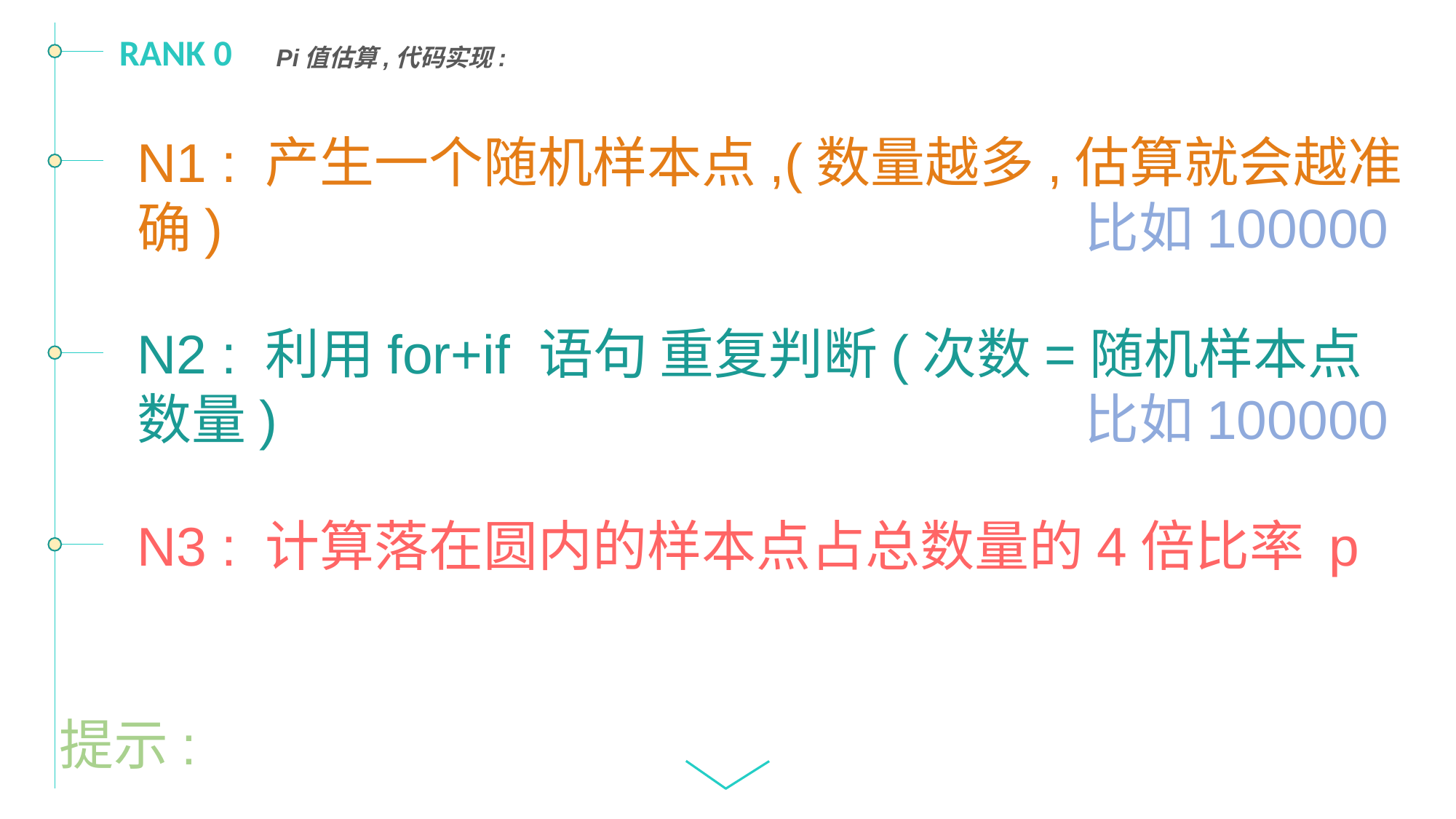

RANK 0
Pi值估算,代码实现:

N1 : 产生一个随机样本点,(数量越多,估算就会越准确)

比如100000
N2 : 利用for+if 语句 重复判断(次数=随机样本点数量)

比如100000
N3 : 计算落在圆内的样本点占总数量的4倍比率 p

提示: